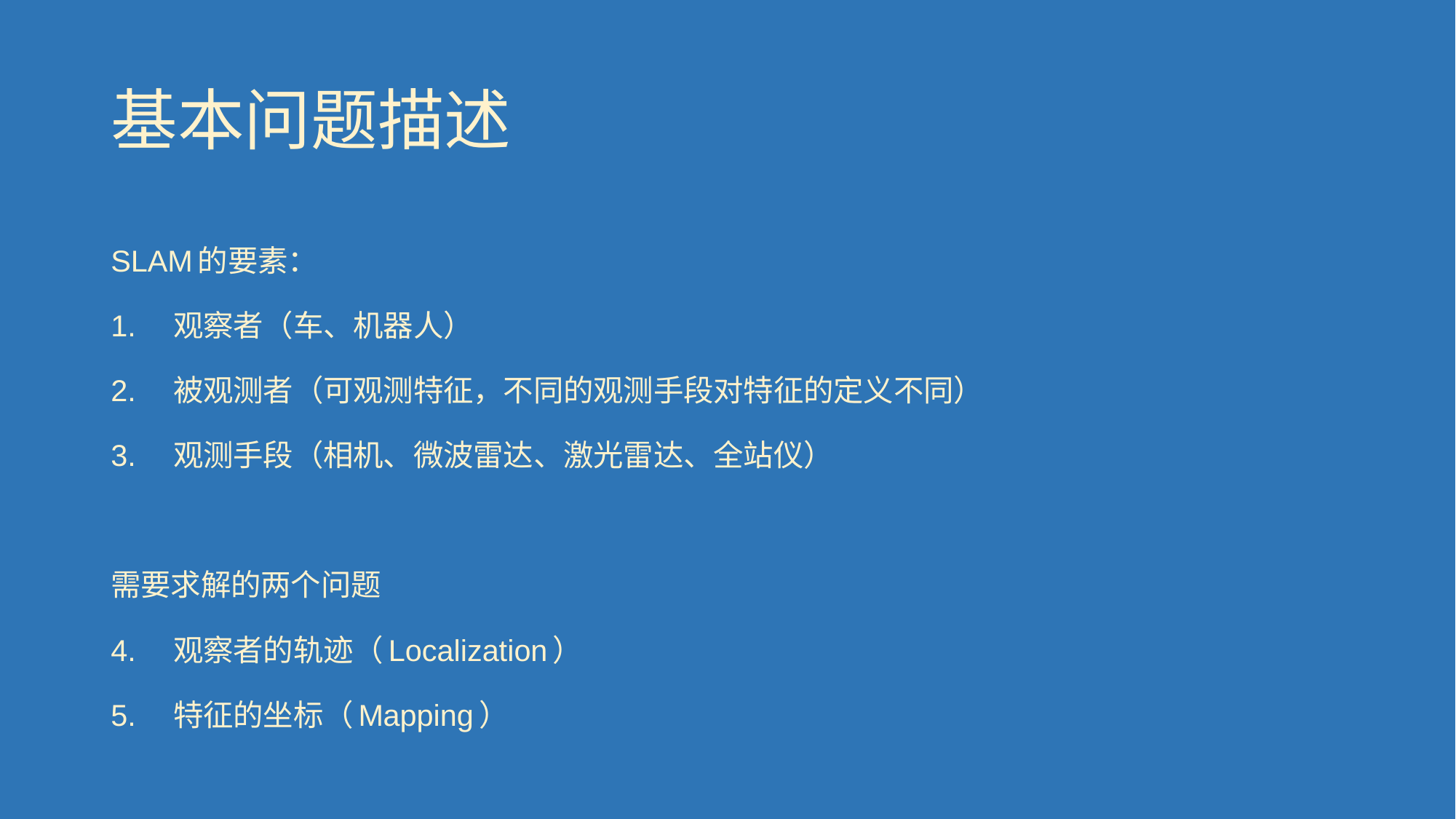

# 基本问题描述
SLAM的要素：
观察者（车、机器人）
被观测者（可观测特征，不同的观测手段对特征的定义不同）
观测手段（相机、微波雷达、激光雷达、全站仪）

需要求解的两个问题
观察者的轨迹（Localization）
特征的坐标（Mapping）